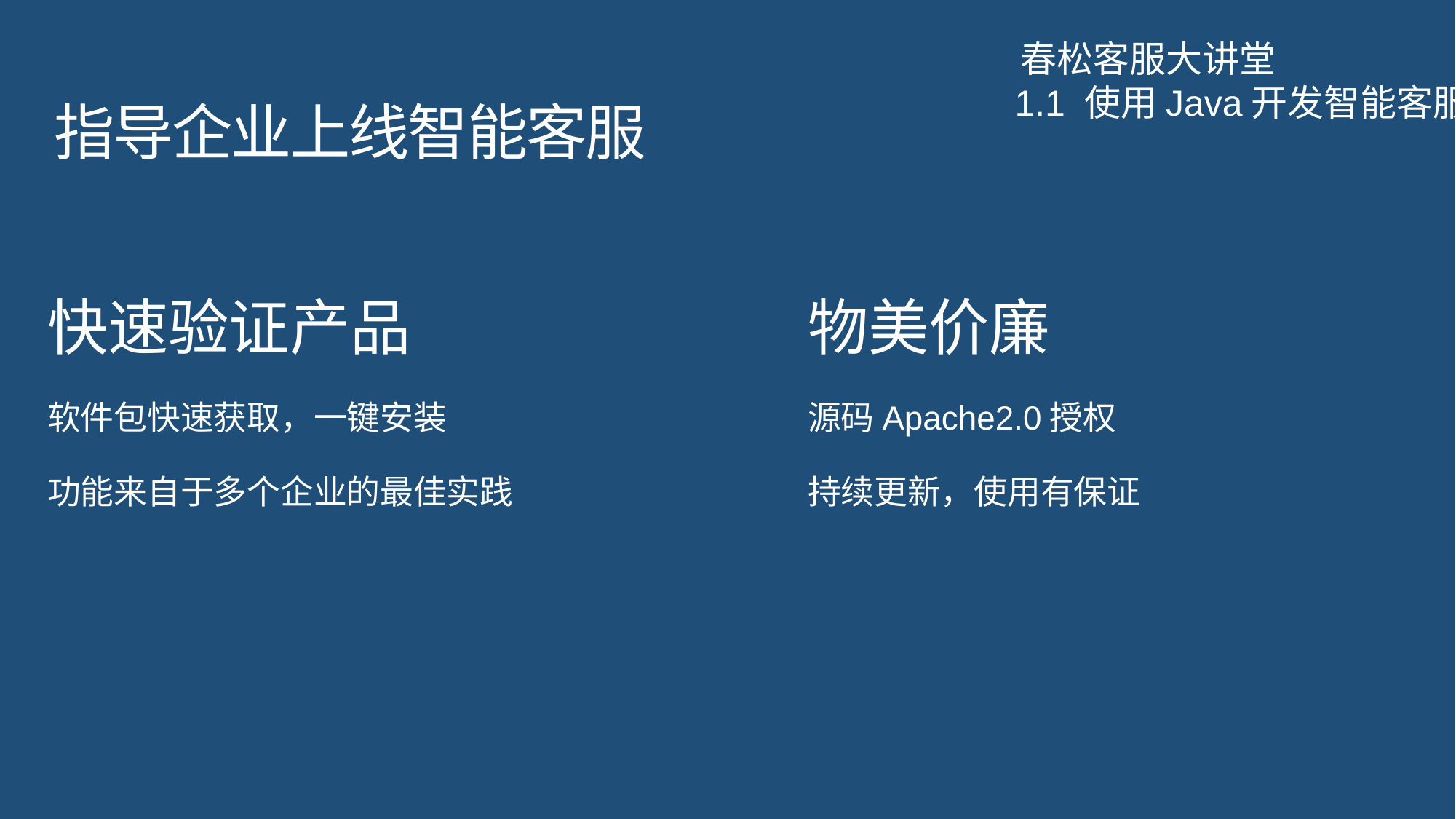

春松客服大讲堂
1.1 使用Java开发智能客服
指导企业上线智能客服
快速验证产品
软件包快速获取，一键安装
功能来自于多个企业的最佳实践

物美价廉
源码Apache2.0授权
持续更新，使用有保证